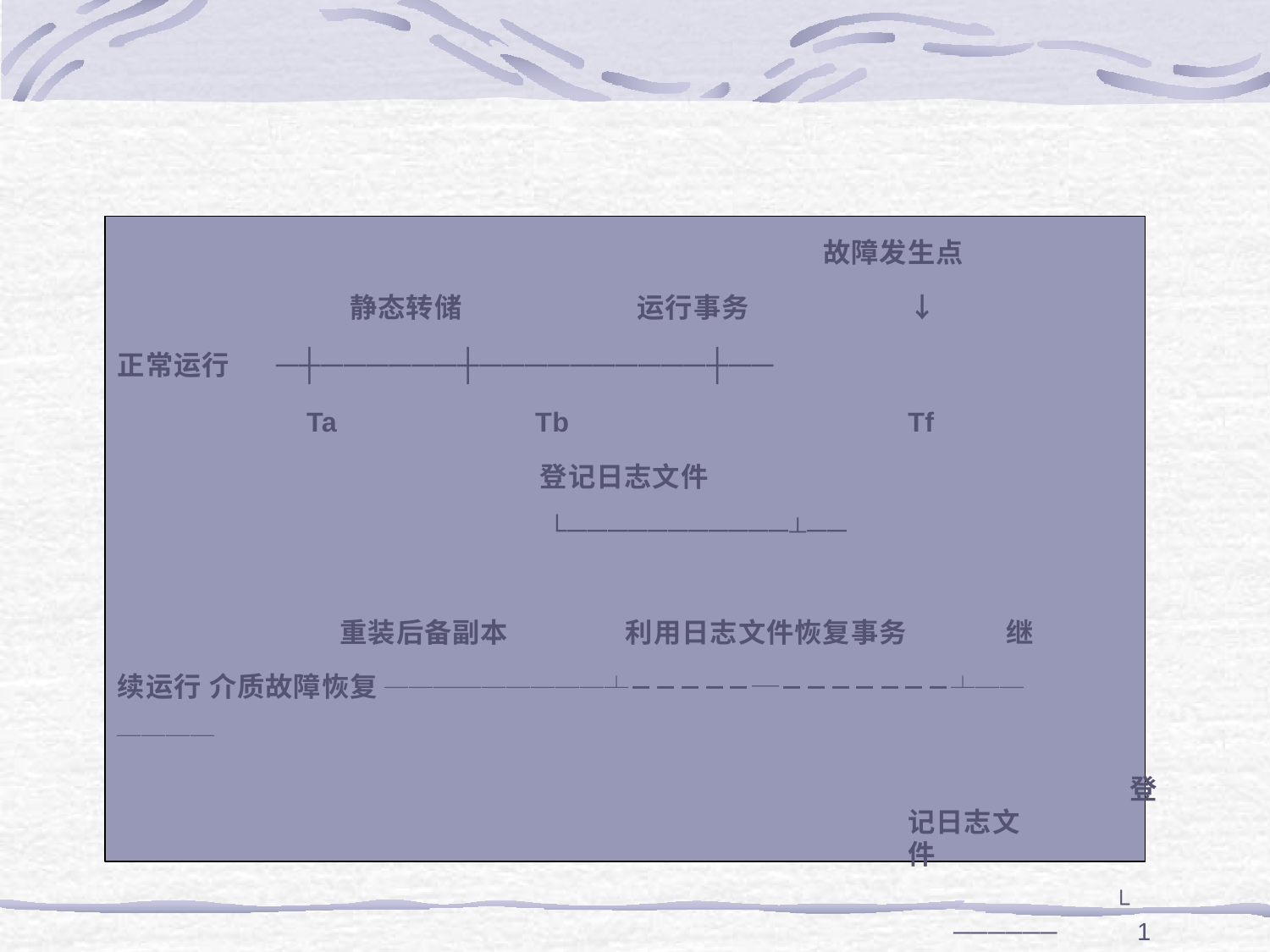

故障发生点
静态转储	运行事务	↓
─┼──────┼──────────┼──
Ta	Tb	Tf
登记日志文件
正常运行
└───────────┴──

重装后备副本	利用日志文件恢复事务	继续运行 介质故障恢复 ─────────┴－－－－－─－－－－－－－┴──────
登记日志文件
└──────

13